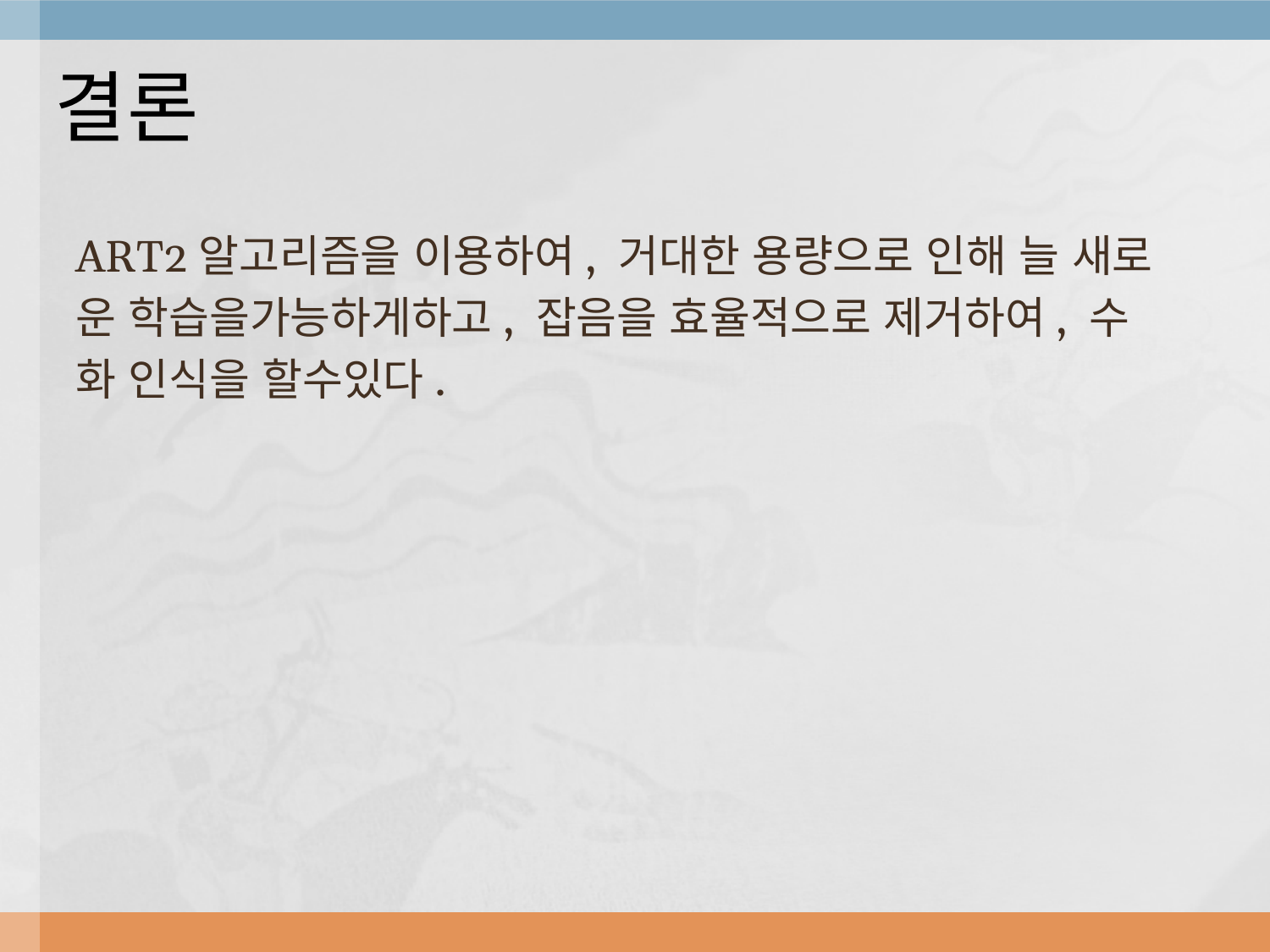

# 결론
ART2알고리즘을 이용하여, 거대한 용량으로 인해 늘 새로
운 학습을가능하게하고, 잡음을 효율적으로 제거하여, 수
화 인식을 할수있다.